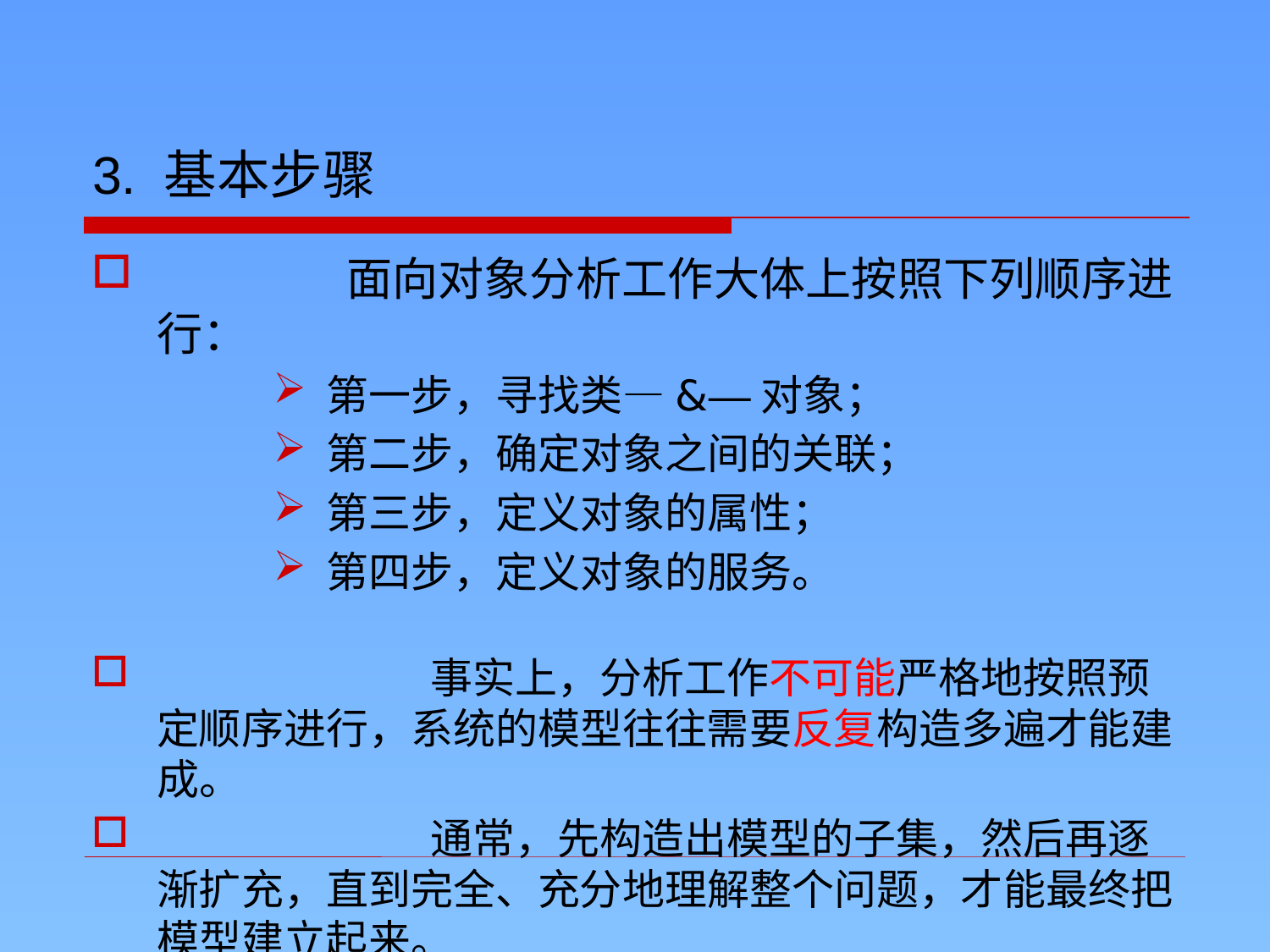

3. 基本步骤
	     面向对象分析工作大体上按照下列顺序进行：
第一步，寻找类—&—对象；
第二步，确定对象之间的关联；
第三步，定义对象的属性；
第四步，定义对象的服务。

		 事实上，分析工作不可能严格地按照预定顺序进行，系统的模型往往需要反复构造多遍才能建成。
		 通常，先构造出模型的子集，然后再逐渐扩充，直到完全、充分地理解整个问题，才能最终把模型建立起来。